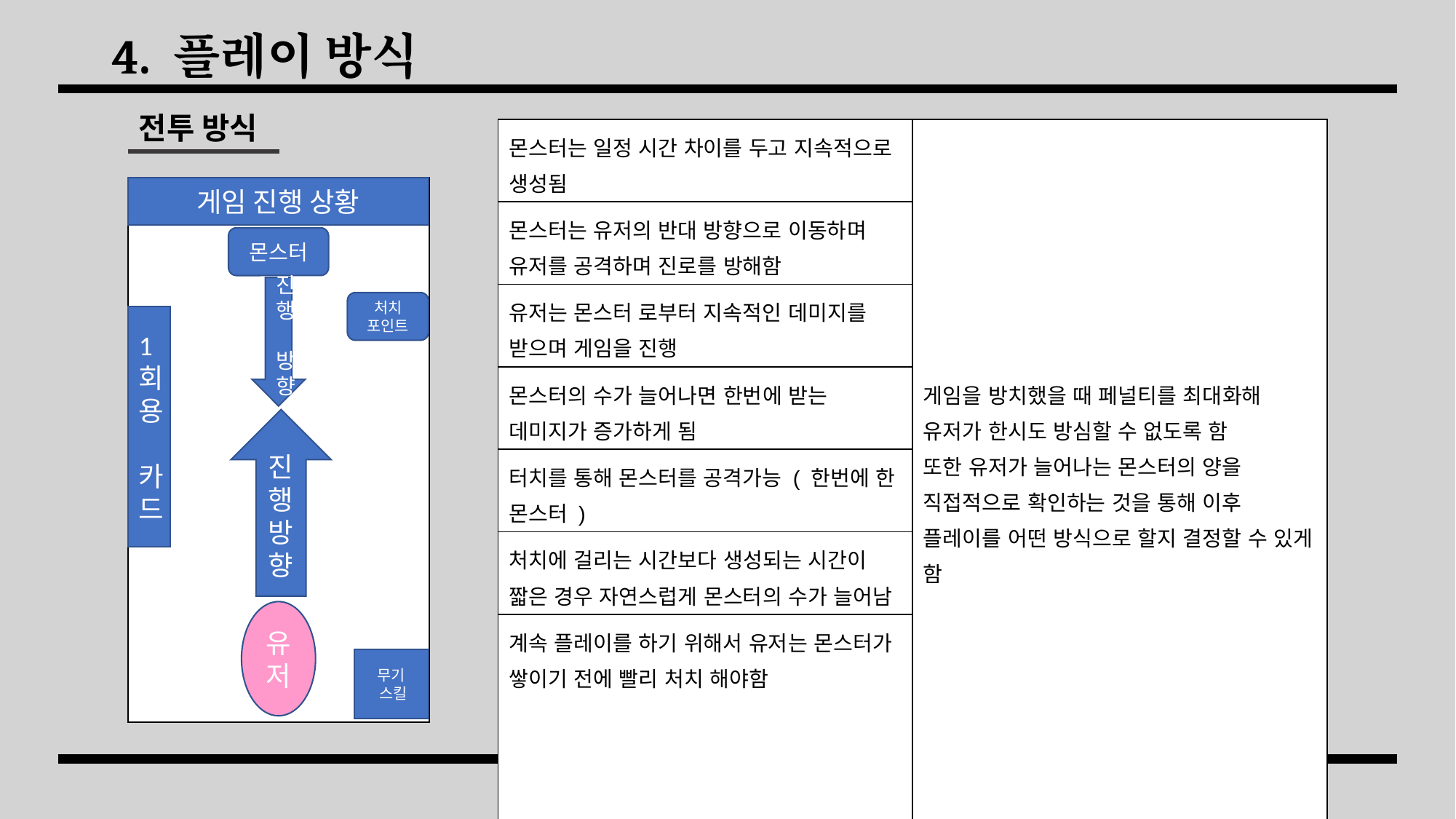

# 4. 플레이 방식
전투 방식
| 몬스터는 일정 시간 차이를 두고 지속적으로 생성됨 | 게임을 방치했을 때 페널티를 최대화해 유저가 한시도 방심할 수 없도록 함 또한 유저가 늘어나는 몬스터의 양을 직접적으로 확인하는 것을 통해 이후 플레이를 어떤 방식으로 할지 결정할 수 있게 함 |
| --- | --- |
| 몬스터는 유저의 반대 방향으로 이동하며 유저를 공격하며 진로를 방해함 |  |
| 유저는 몬스터 로부터 지속적인 데미지를 받으며 게임을 진행 |  |
| 몬스터의 수가 늘어나면 한번에 받는 데미지가 증가하게 됨 |  |
| 터치를 통해 몬스터를 공격가능 ( 한번에 한 몬스터 ) |  |
| 처치에 걸리는 시간보다 생성되는 시간이 짧은 경우 자연스럽게 몬스터의 수가 늘어남 |  |
| 계속 플레이를 하기 위해서 유저는 몬스터가 쌓이기 전에 빨리 처치 해야함 |  |

진행 방향
유저
몬스터
진행 방향
게임 진행 상황
처치
포인트
1회용 카드
무기
 스킬